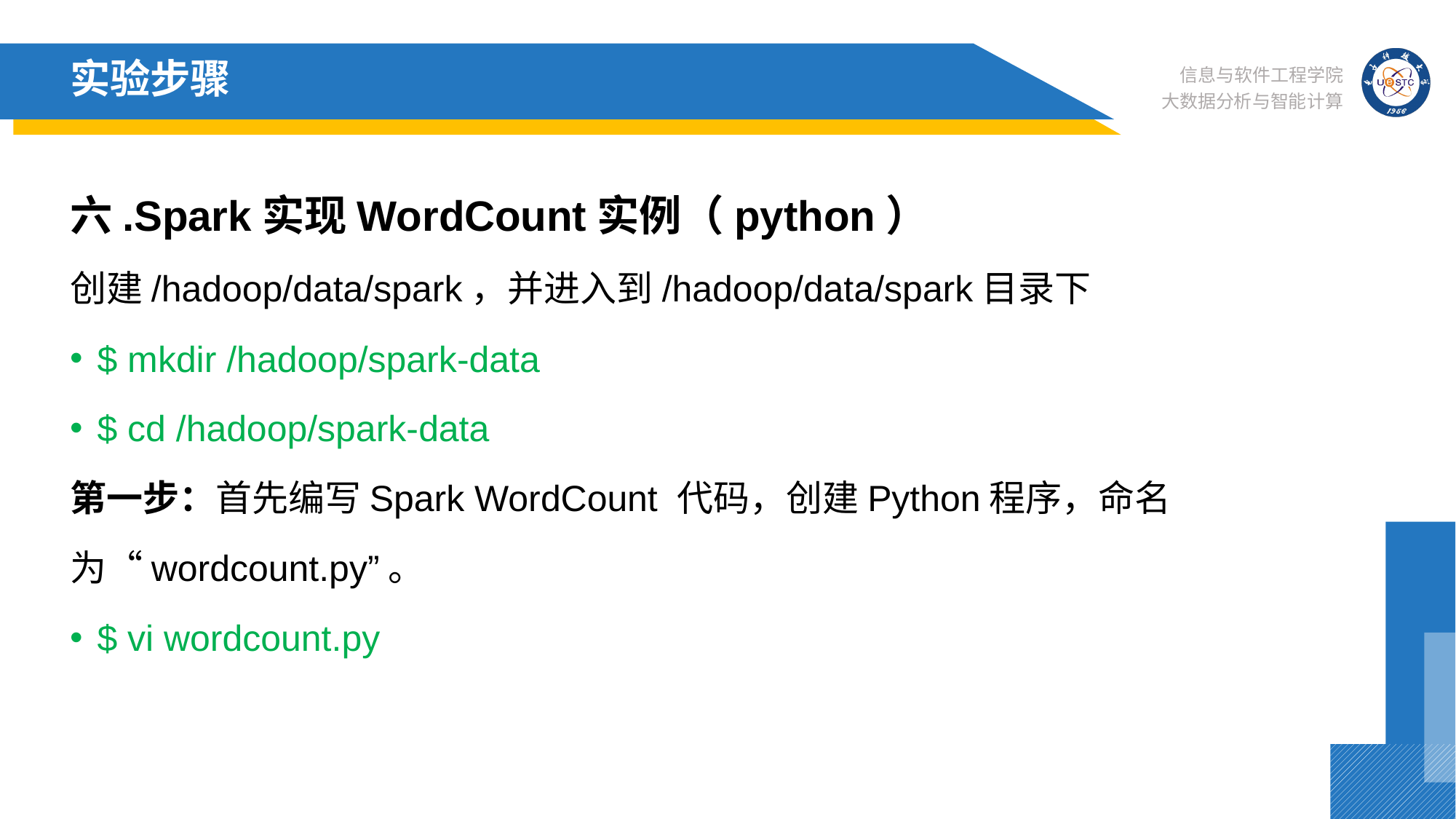

# 实验步骤
六.Spark实现WordCount实例（python）
创建/hadoop/data/spark，并进入到/hadoop/data/spark目录下
$ mkdir /hadoop/spark-data
$ cd /hadoop/spark-data
第一步：首先编写Spark WordCount 代码，创建Python程序，命名为“wordcount.py”。
$ vi wordcount.py